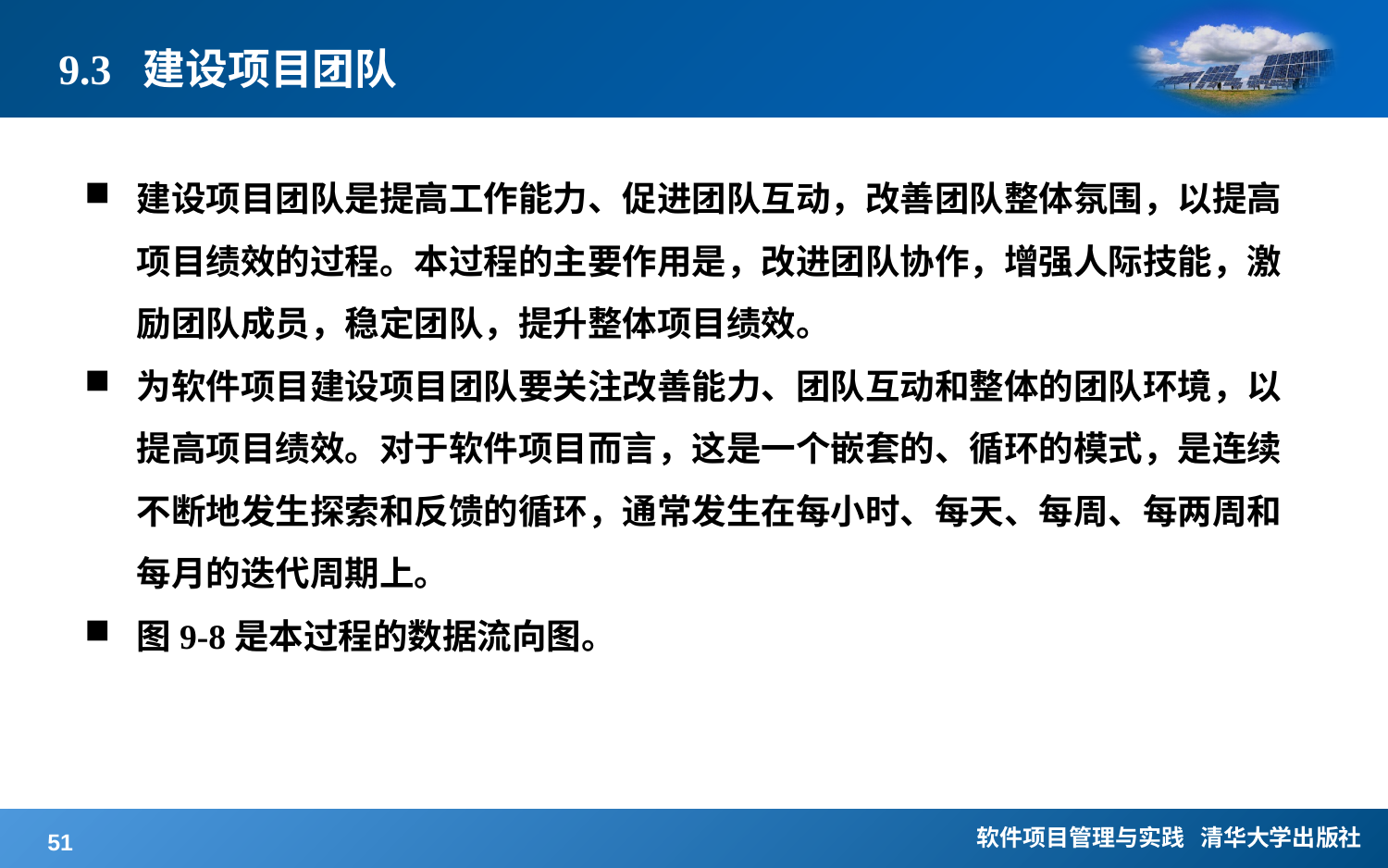

# 9.3  建设项目团队
建设项目团队是提高工作能力、促进团队互动，改善团队整体氛围，以提高项目绩效的过程。本过程的主要作用是，改进团队协作，增强人际技能，激励团队成员，稳定团队，提升整体项目绩效。
为软件项目建设项目团队要关注改善能力、团队互动和整体的团队环境，以提高项目绩效。对于软件项目而言，这是一个嵌套的、循环的模式，是连续不断地发生探索和反馈的循环，通常发生在每小时、每天、每周、每两周和每月的迭代周期上。
图9-8是本过程的数据流向图。